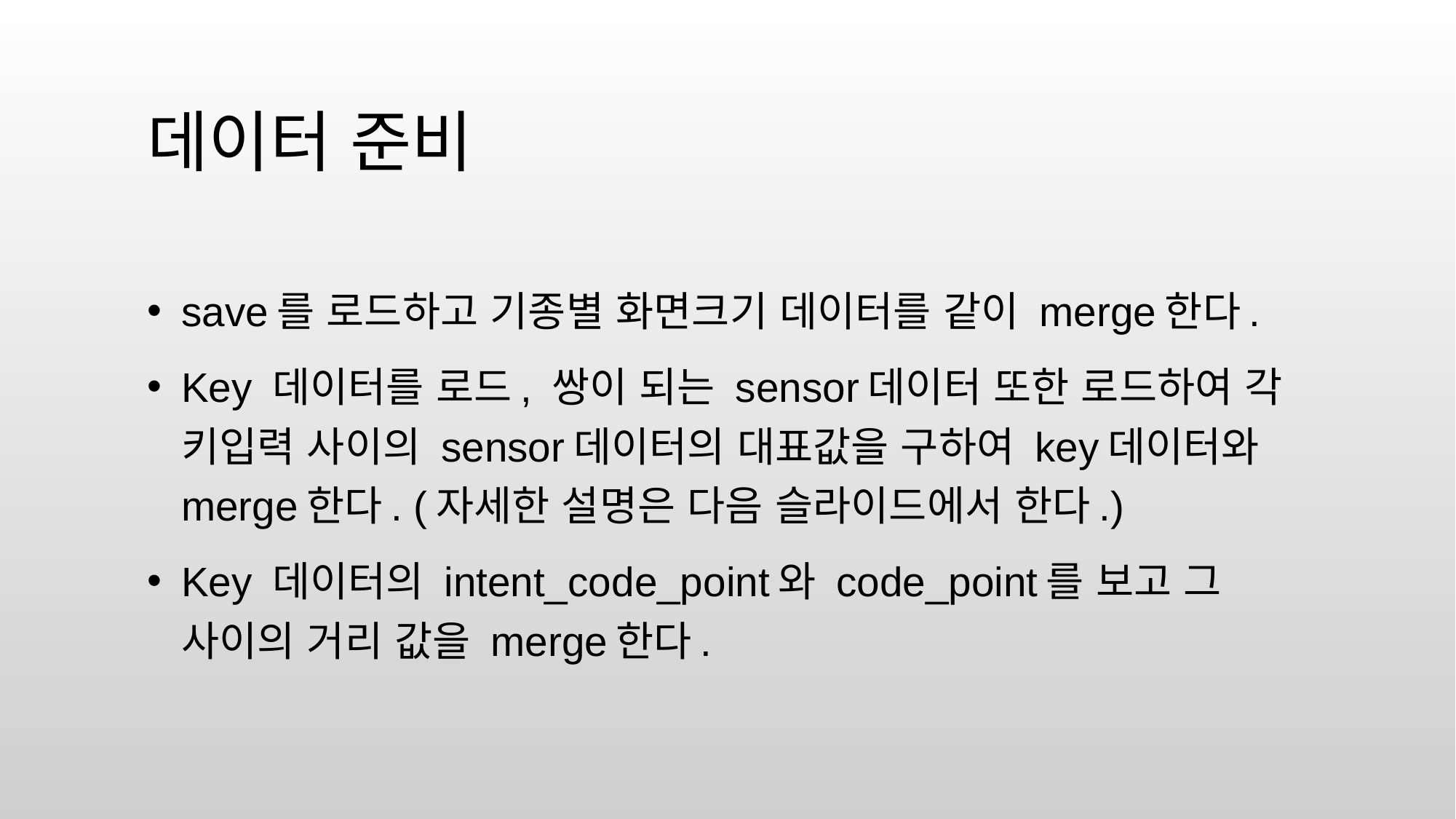

# 데이터 준비
save를 로드하고 기종별 화면크기 데이터를 같이 merge한다.
Key 데이터를 로드, 쌍이 되는 sensor데이터 또한 로드하여 각 키입력 사이의 sensor데이터의 대표값을 구하여 key데이터와 merge한다. (자세한 설명은 다음 슬라이드에서 한다.)
Key 데이터의 intent_code_point와 code_point를 보고 그 사이의 거리 값을 merge한다.